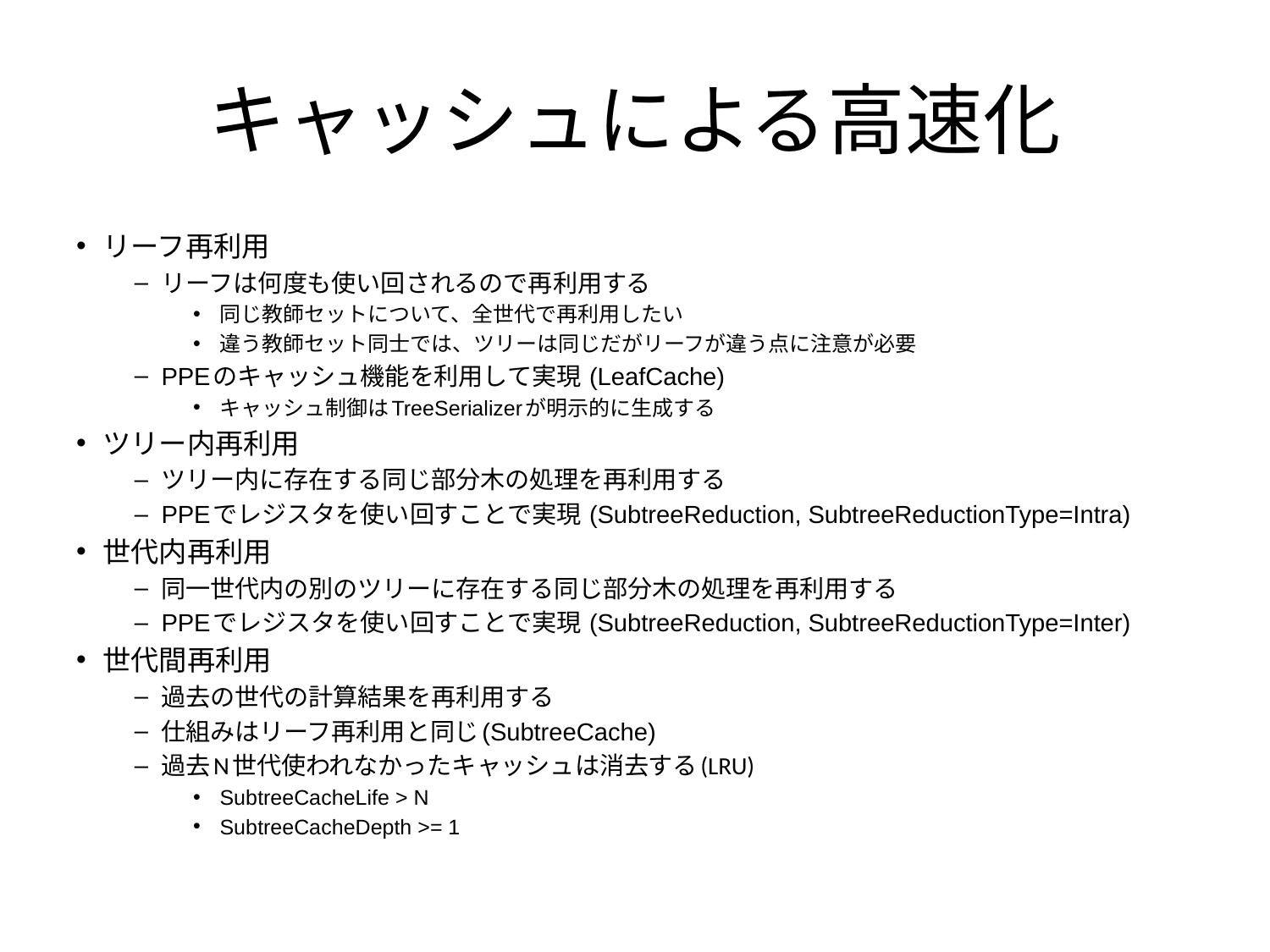

# キャッシュによる高速化
リーフ再利用
リーフは何度も使い回されるので再利用する
同じ教師セットについて、全世代で再利用したい
違う教師セット同士では、ツリーは同じだがリーフが違う点に注意が必要
PPEのキャッシュ機能を利用して実現 (LeafCache)
キャッシュ制御はTreeSerializerが明示的に生成する
ツリー内再利用
ツリー内に存在する同じ部分木の処理を再利用する
PPEでレジスタを使い回すことで実現 (SubtreeReduction, SubtreeReductionType=Intra)
世代内再利用
同一世代内の別のツリーに存在する同じ部分木の処理を再利用する
PPEでレジスタを使い回すことで実現 (SubtreeReduction, SubtreeReductionType=Inter)
世代間再利用
過去の世代の計算結果を再利用する
仕組みはリーフ再利用と同じ(SubtreeCache)
過去N世代使われなかったキャッシュは消去する(LRU)
SubtreeCacheLife > N
SubtreeCacheDepth >= 1